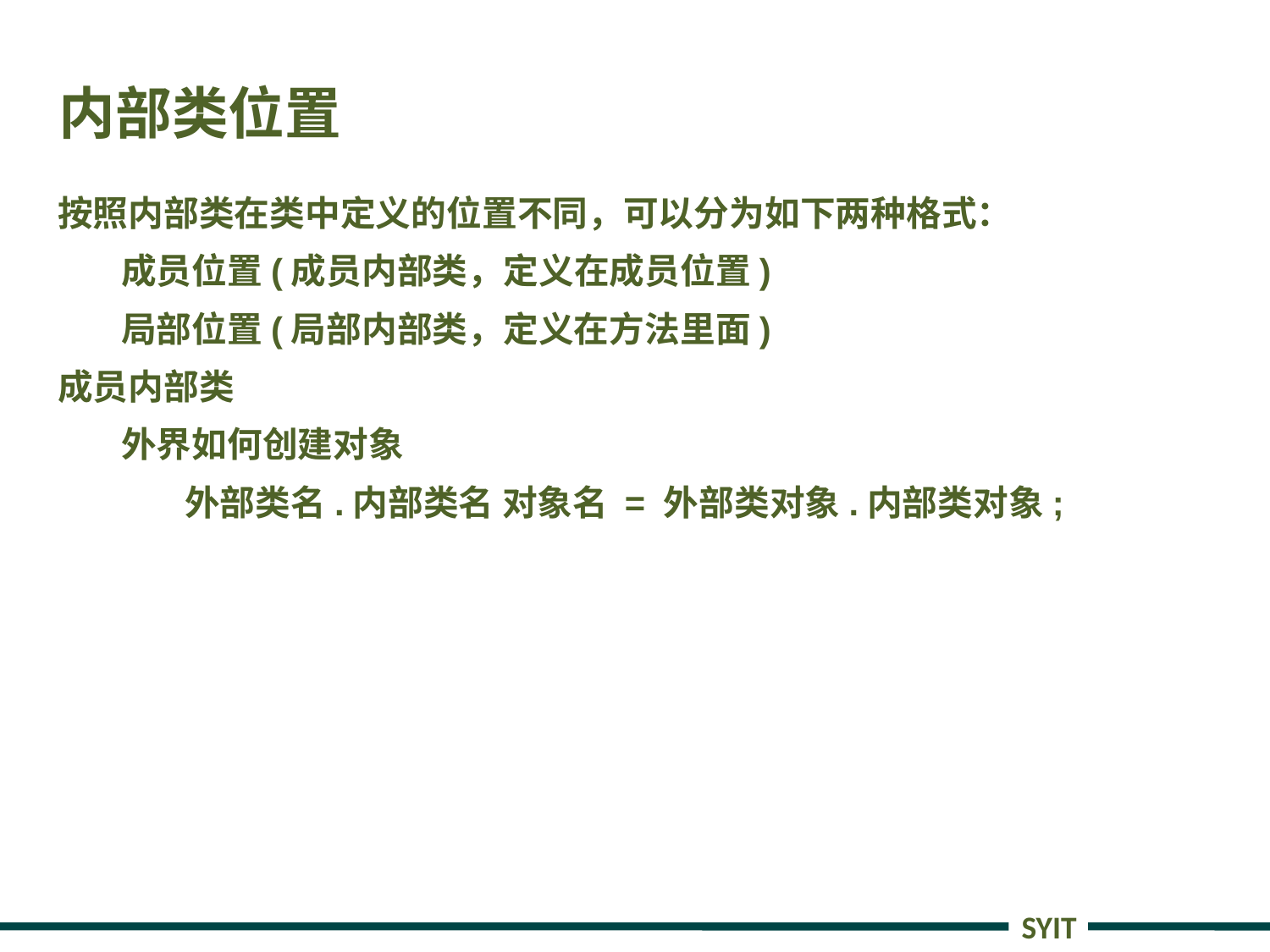

# 内部类位置
按照内部类在类中定义的位置不同，可以分为如下两种格式：
成员位置(成员内部类，定义在成员位置)
局部位置(局部内部类，定义在方法里面)
成员内部类
外界如何创建对象
外部类名.内部类名 对象名 = 外部类对象.内部类对象;

SYIT